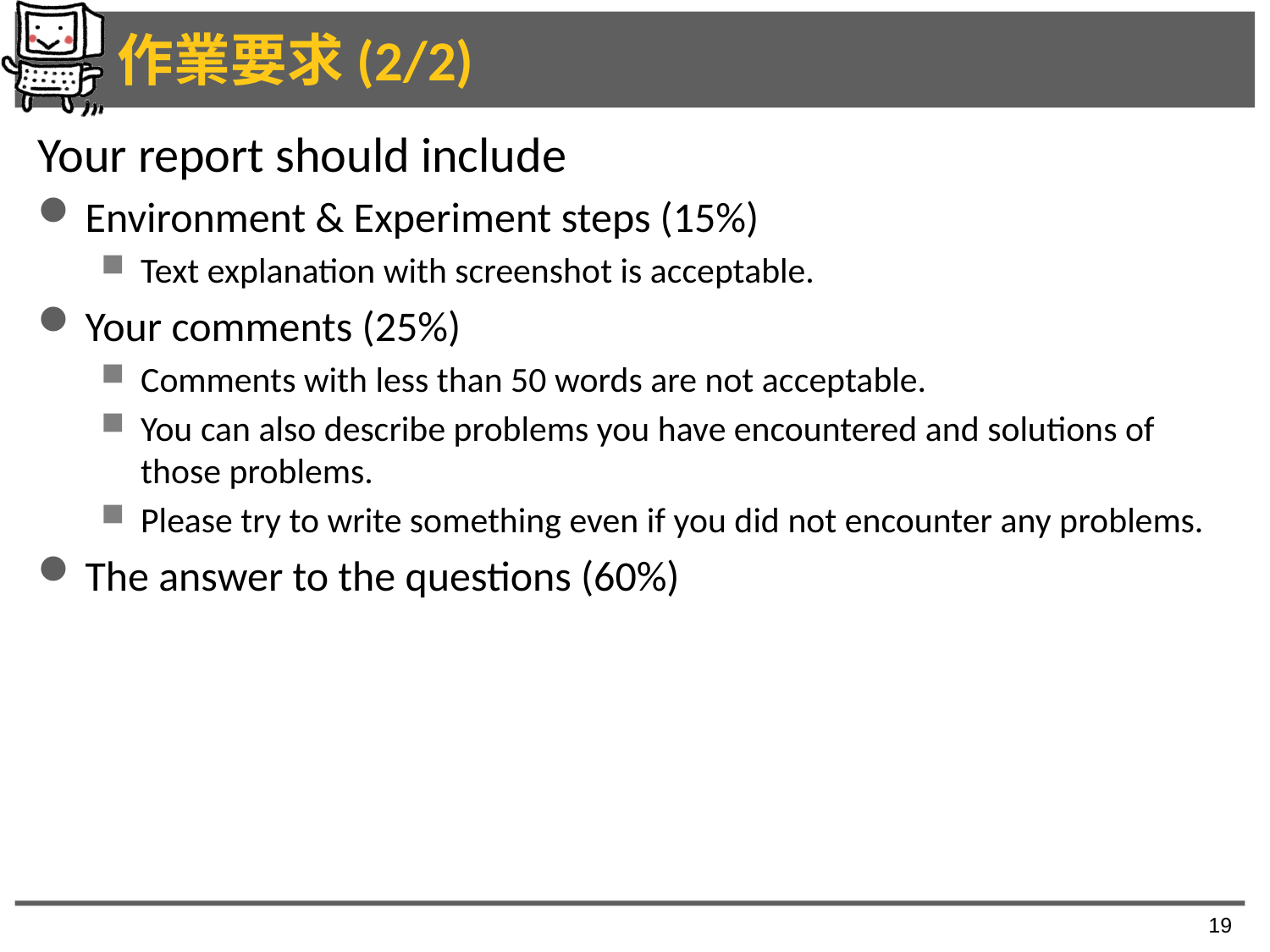

# 作業要求(2/2)
Your report should include
Environment & Experiment steps (15%)
Text explanation with screenshot is acceptable.
Your comments (25%)
Comments with less than 50 words are not acceptable.
You can also describe problems you have encountered and solutions of those problems.
Please try to write something even if you did not encounter any problems.
The answer to the questions (60%)

19